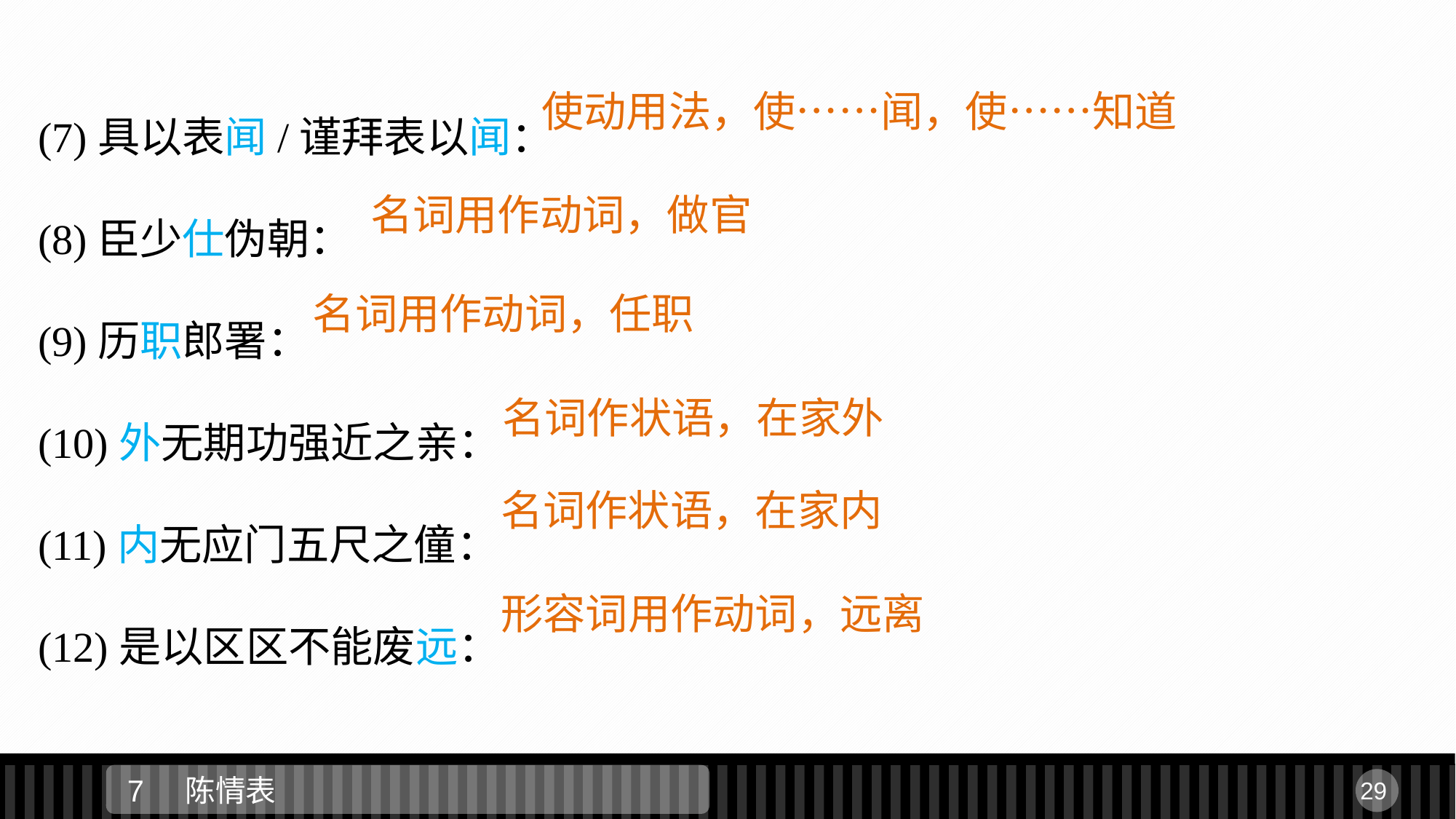

(7)具以表闻/谨拜表以闻：
(8)臣少仕伪朝：
(9)历职郎署：
(10)外无期功强近之亲：
(11)内无应门五尺之僮：
(12)是以区区不能废远：
使动用法，使……闻，使……知道
名词用作动词，做官
名词用作动词，任职
名词作状语，在家外
名词作状语，在家内
形容词用作动词，远离